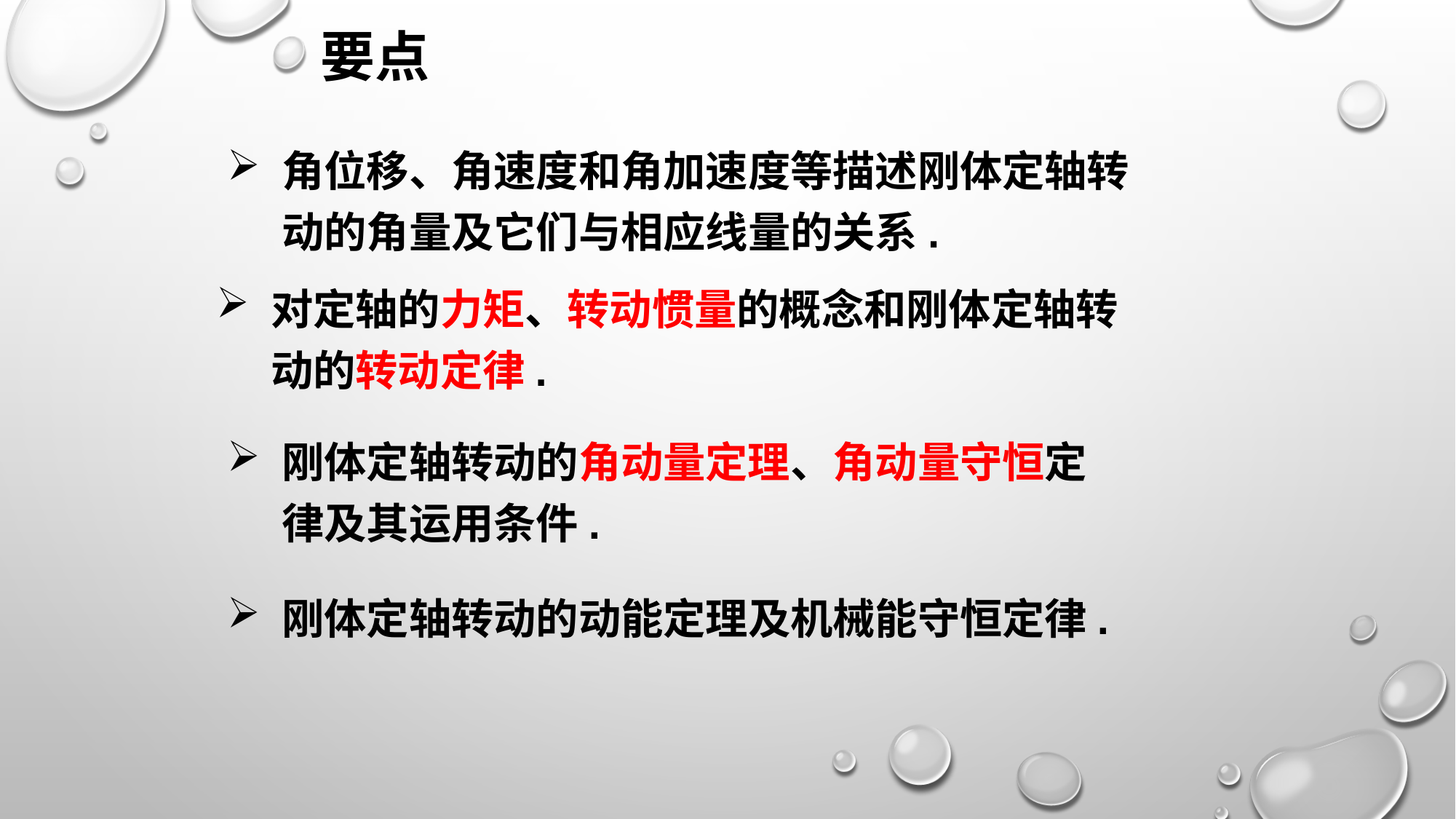

要点
角位移、角速度和角加速度等描述刚体定轴转动的角量及它们与相应线量的关系.

对定轴的力矩、转动惯量的概念和刚体定轴转动的转动定律.
刚体定轴转动的角动量定理、角动量守恒定律及其运用条件.
刚体定轴转动的动能定理及机械能守恒定律.